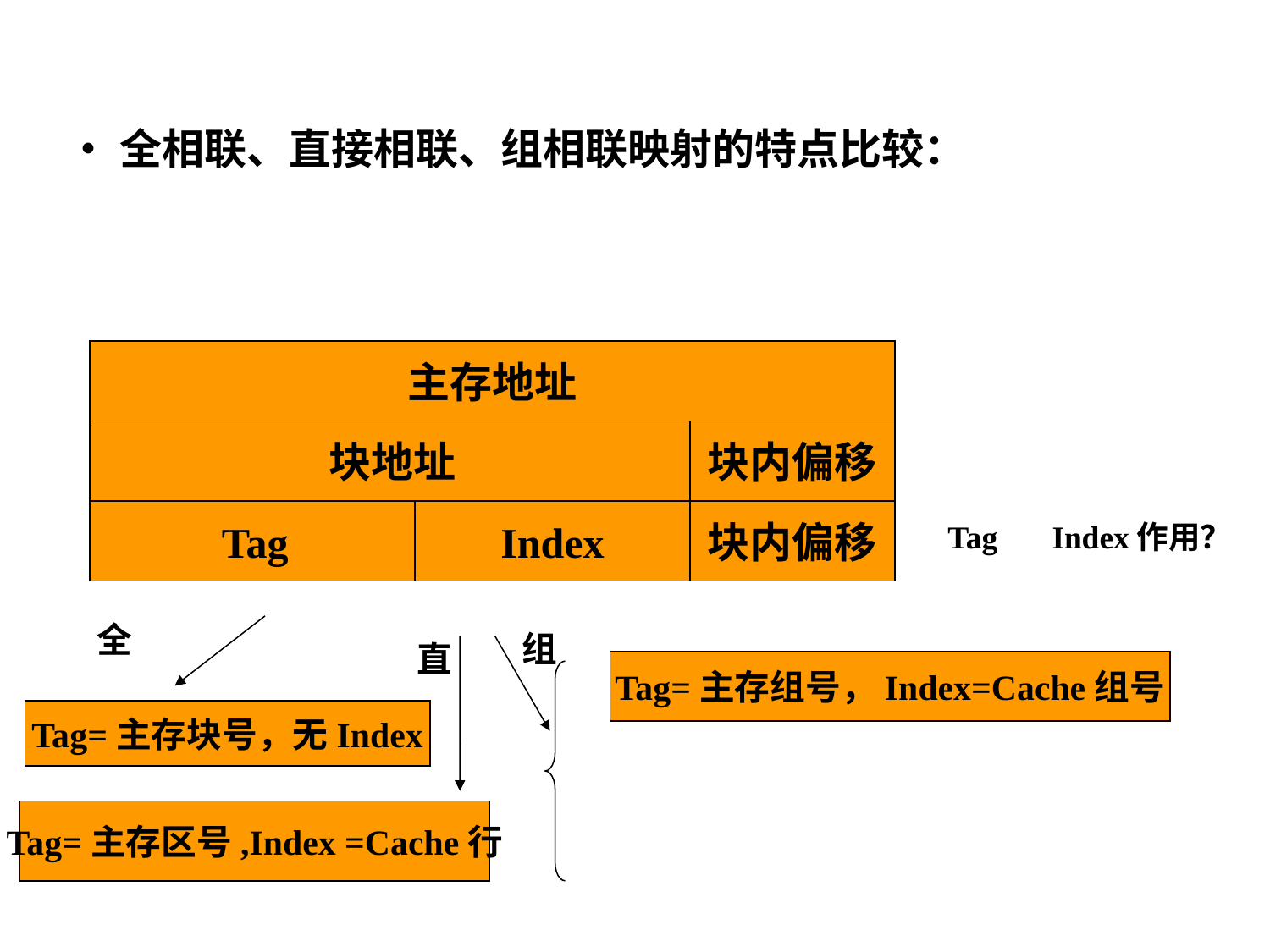

•全相联、直接相联、组相联映射的特点比较：
主存地址
块地址
块内偏移
Tag
Index
块内偏移
Tag　 Index作用？

全

Tag=主存块号，无Index
组

Tag=主存组号，Index=Cache组号

直

Tag=主存区号,Index =Cache行